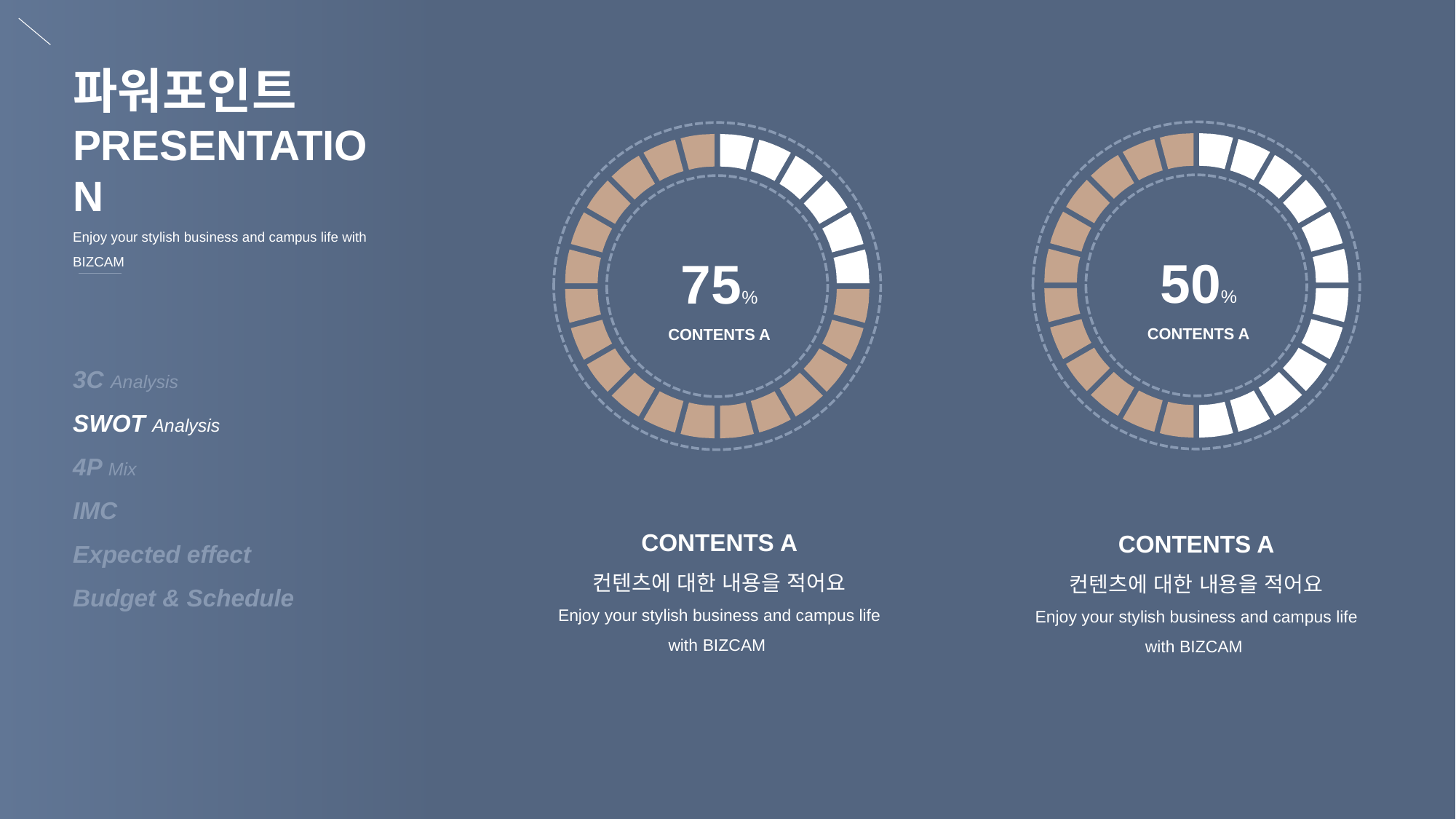

파워포인트 PRESENTATION
Enjoy your stylish business and campus life with BIZCAM

50%
CONTENTS A
75%
CONTENTS A

3C Analysis
SWOT Analysis
4P Mix
IMC
Expected effect
Budget & Schedule

CONTENTS A
컨텐츠에 대한 내용을 적어요
Enjoy your stylish business and campus life with BIZCAM
CONTENTS A
컨텐츠에 대한 내용을 적어요
Enjoy your stylish business and campus life with BIZCAM